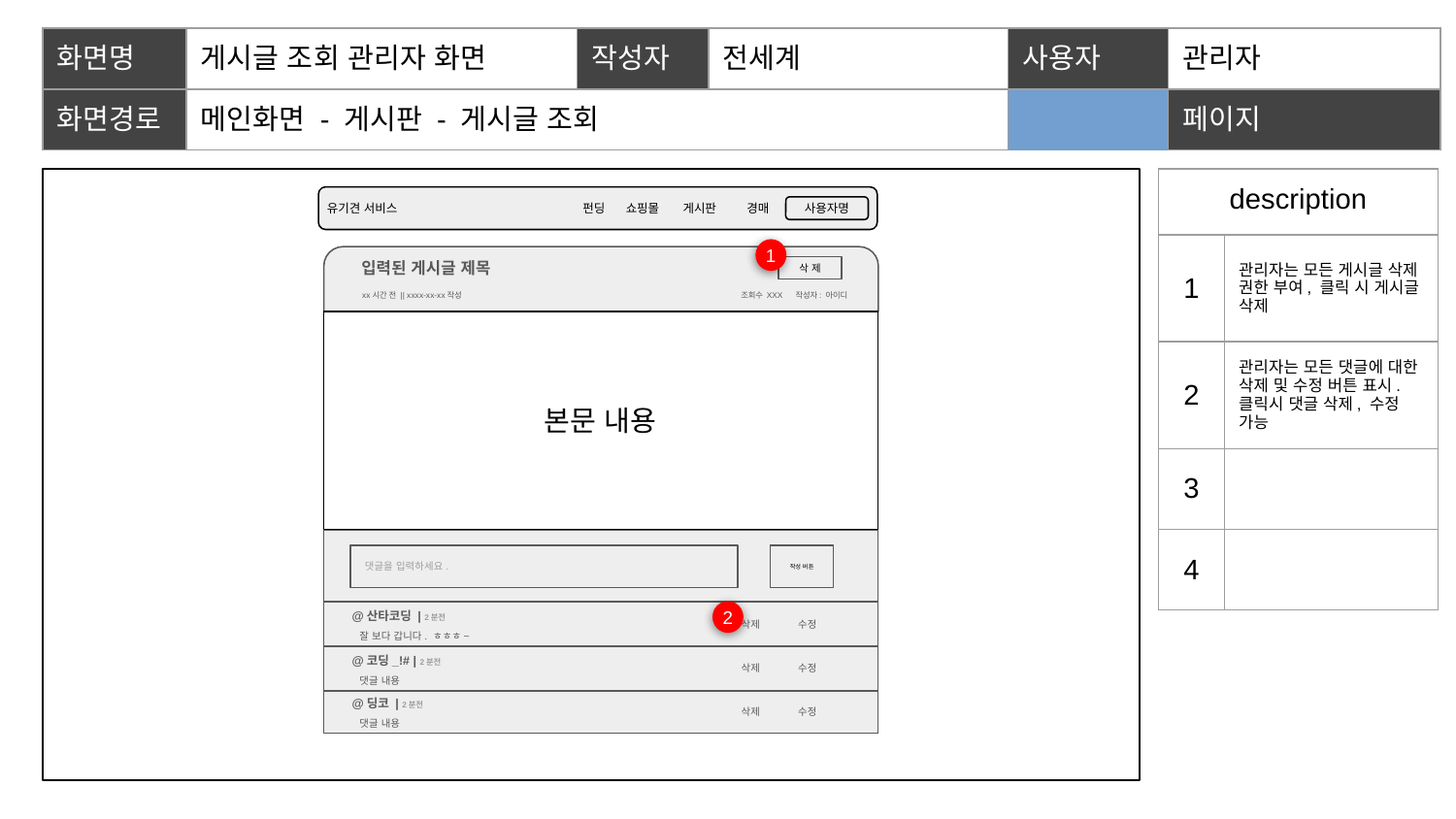

| 화면명 | 게시글 조회 관리자 화면 | 작성자 | 전세계 |  | 사용자 | 관리자 |
| --- | --- | --- | --- | --- | --- | --- |
| 화면경로 | 메인화면 - 게시판 - 게시글 조회 |  |  |  | 페이지 | 23 |

| description |  |
| --- | --- |
| 1 | 관리자는 모든 게시글 삭제 권한 부여, 클릭 시 게시글 삭제 |
| 2 | 관리자는 모든 댓글에 대한 삭제 및 수정 버튼 표시. 클릭시 댓글 삭제, 수정 가능 |
| 3 |  |
| 4 |  |

유기견 서비스
펀딩
쇼핑몰
게시판
경매
사용자명
1

입력된 게시글 제목
삭 제
xx시간 전 || xxxx-xx-xx작성
조회수 XXX     작성자: 아이디
본문 내용

댓글을 입력하세요.
작성 버튼

2
@산타코딩 | 2분전
삭제
수정
잘 보다 갑니다. ㅎㅎㅎ~
@코딩_!# | 2분전
삭제
수정
댓글 내용
@딩코 | 2분전
삭제
수정
댓글 내용